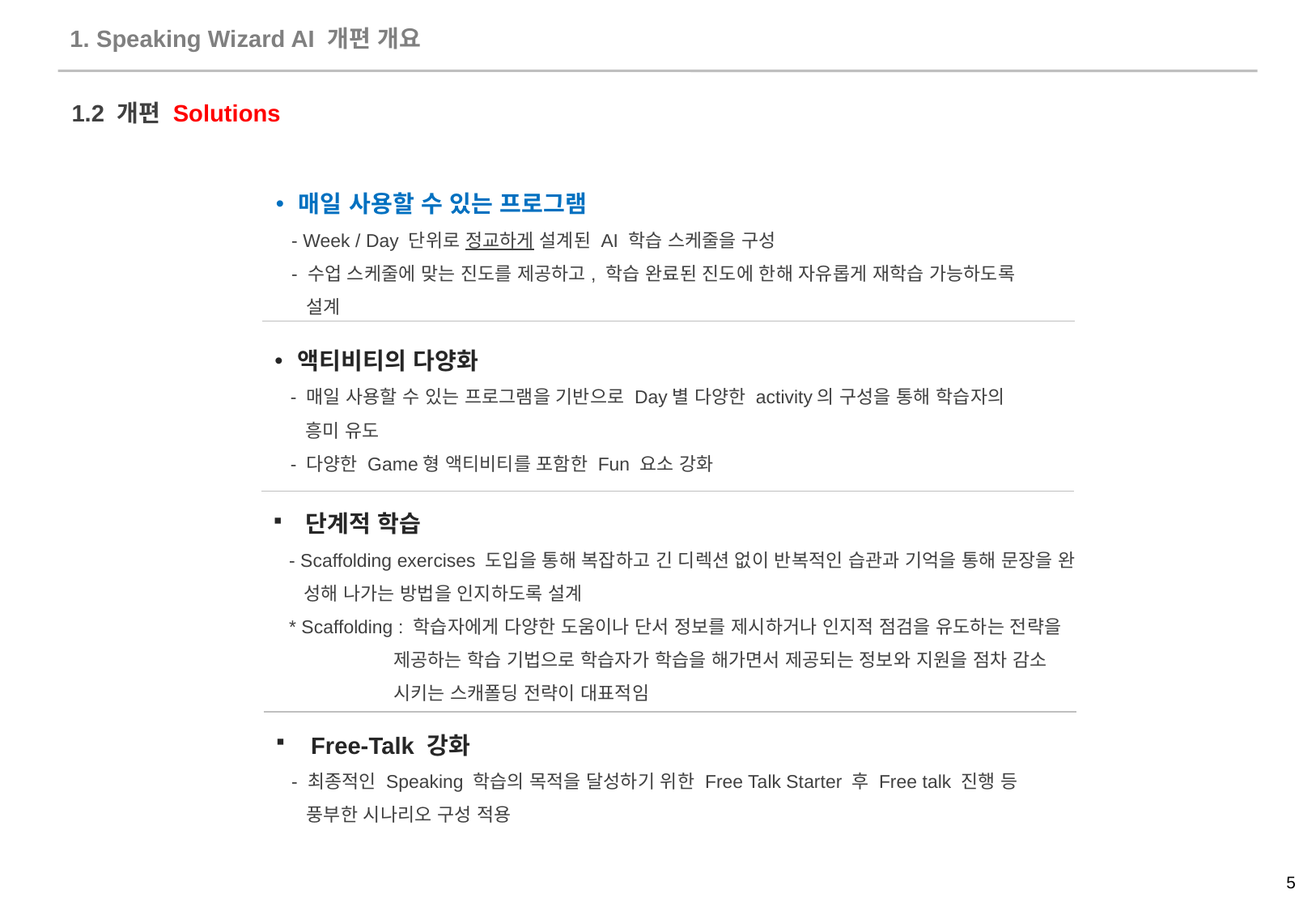

1. Speaking Wizard AI 개편 개요
1.2 개편 Solutions
매일 사용할 수 있는 프로그램
   - Week / Day 단위로 정교하게 설계된 AI 학습 스케줄을 구성
   - 수업 스케줄에 맞는 진도를 제공하고, 학습 완료된 진도에 한해 자유롭게 재학습 가능하도록
     설계
액티비티의 다양화
   - 매일 사용할 수 있는 프로그램을 기반으로 Day별 다양한 activity의 구성을 통해 학습자의
     흥미 유도
   - 다양한 Game형 액티비티를 포함한 Fun 요소 강화
 단계적 학습
   - Scaffolding exercises 도입을 통해 복잡하고 긴 디렉션 없이 반복적인 습관과 기억을 통해 문장을 완
     성해 나가는 방법을 인지하도록 설계
   * Scaffolding : 학습자에게 다양한 도움이나 단서 정보를 제시하거나 인지적 점검을 유도하는 전략을
                      제공하는 학습 기법으로 학습자가 학습을 해가면서 제공되는 정보와 지원을 점차 감소
                      시키는 스캐폴딩 전략이 대표적임
  Free-Talk 강화
   - 최종적인 Speaking 학습의 목적을 달성하기 위한 Free Talk Starter 후 Free talk 진행 등
     풍부한 시나리오 구성 적용
5